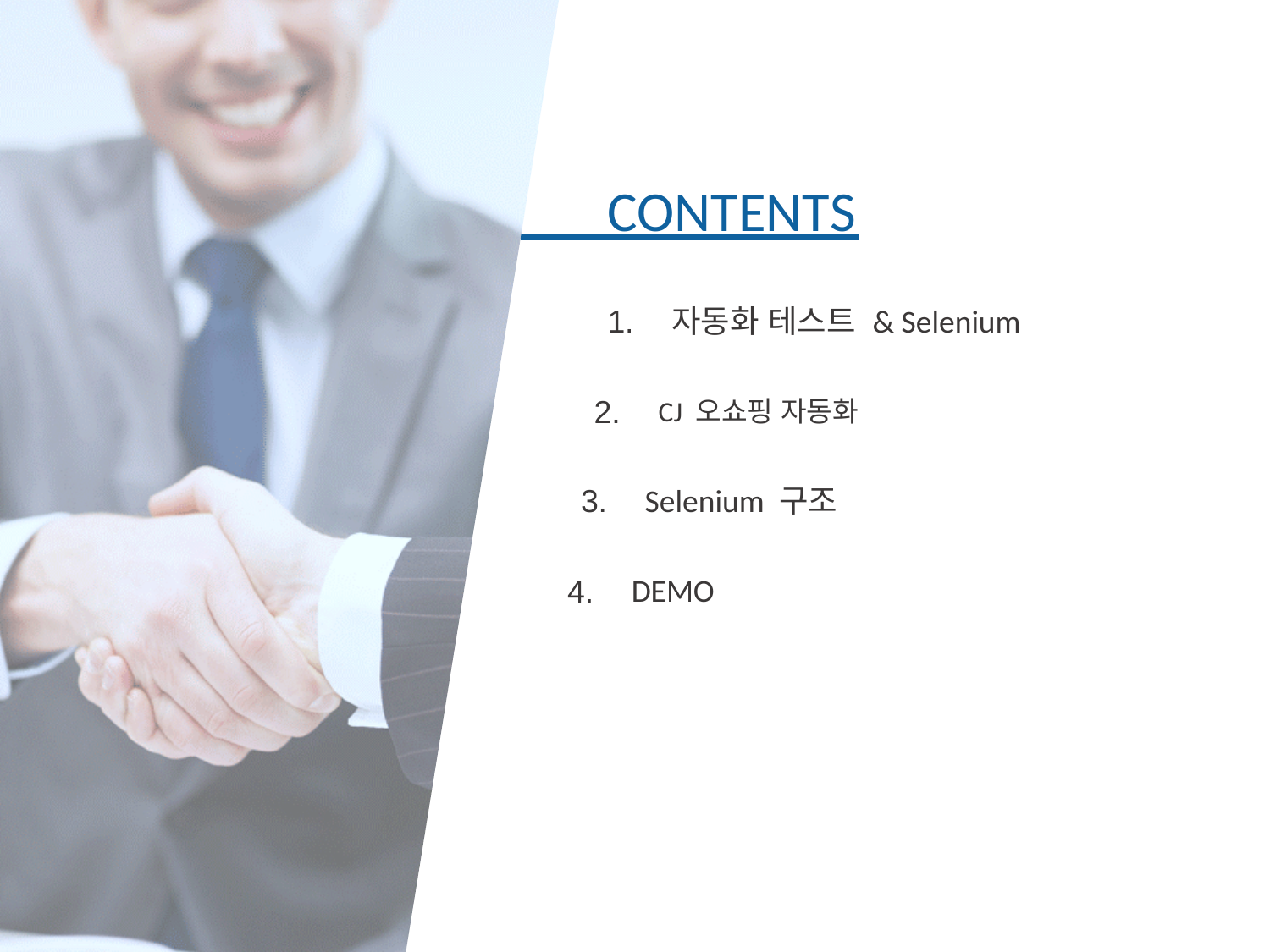

1.
자동화 테스트 & Selenium
CJ 오쇼핑 자동화
2.
3.
Selenium 구조
DEMO
4.